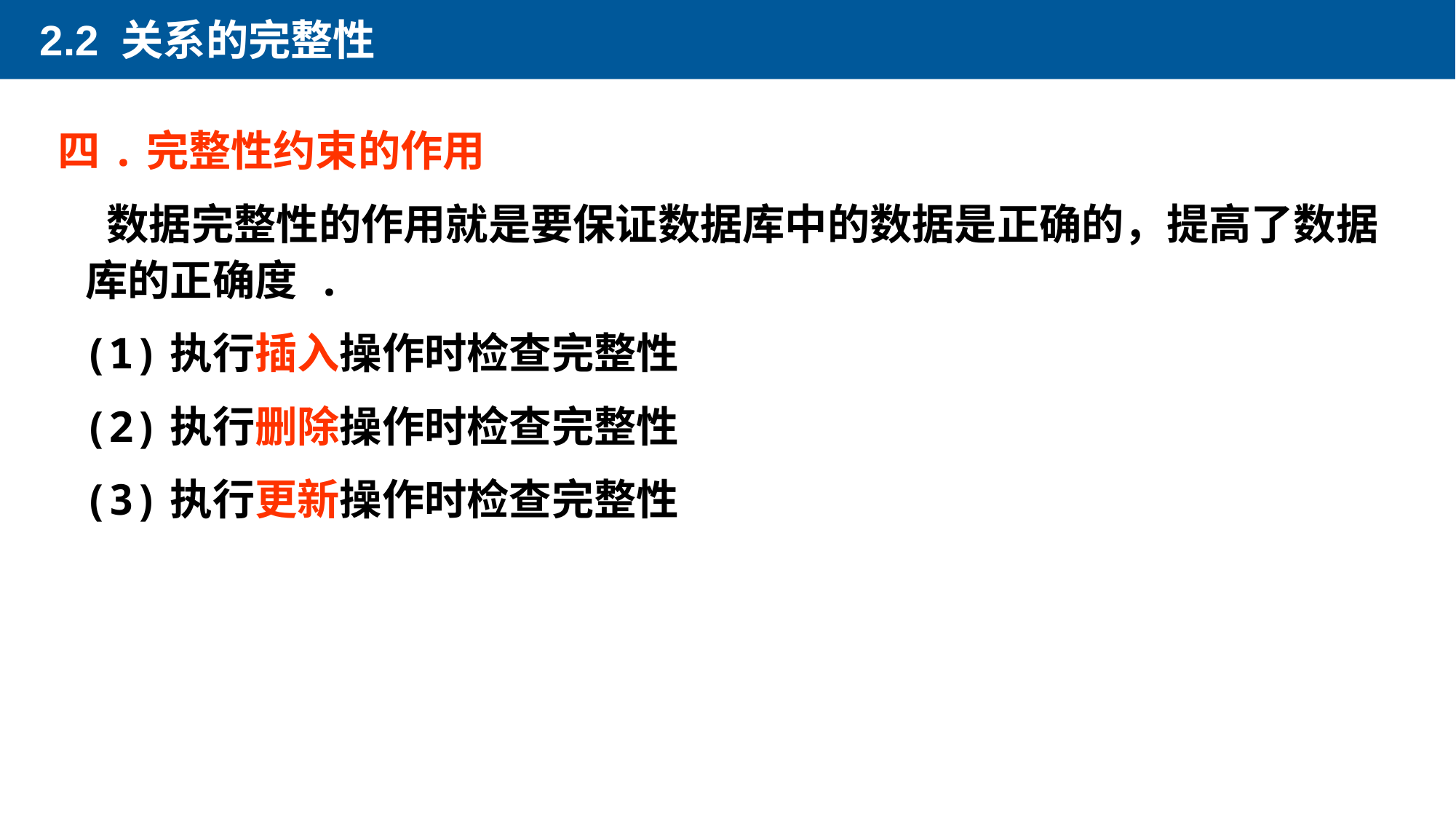

2.2 关系的完整性
四.完整性约束的作用
    数据完整性的作用就是要保证数据库中的数据是正确的，提高了数据库的正确度 .
 (1)执行插入操作时检查完整性
 (2)执行删除操作时检查完整性
 (3)执行更新操作时检查完整性